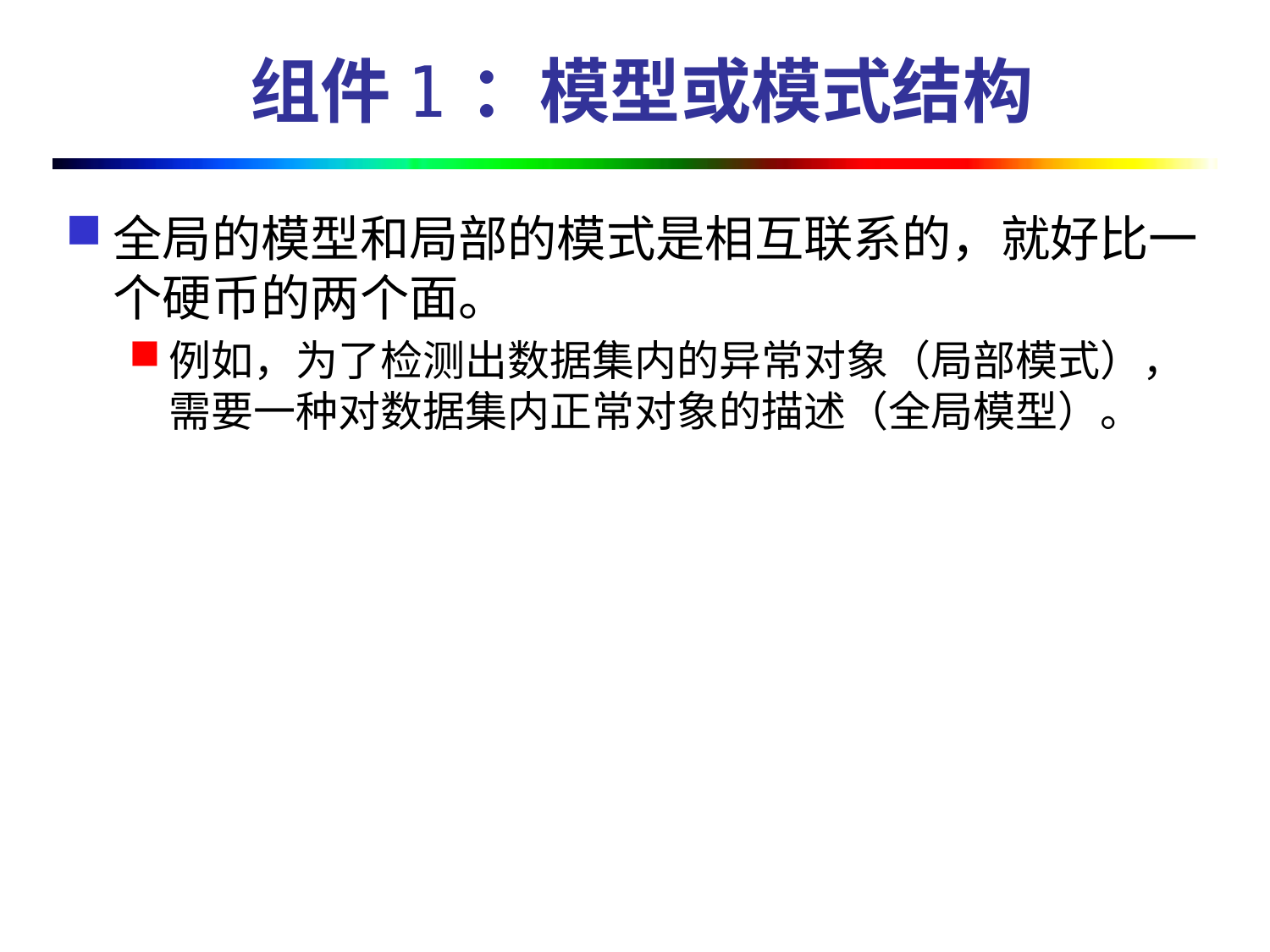

# 组件1：模型或模式结构
全局的模型和局部的模式是相互联系的，就好比一个硬币的两个面。
例如，为了检测出数据集内的异常对象（局部模式），需要一种对数据集内正常对象的描述（全局模型）。